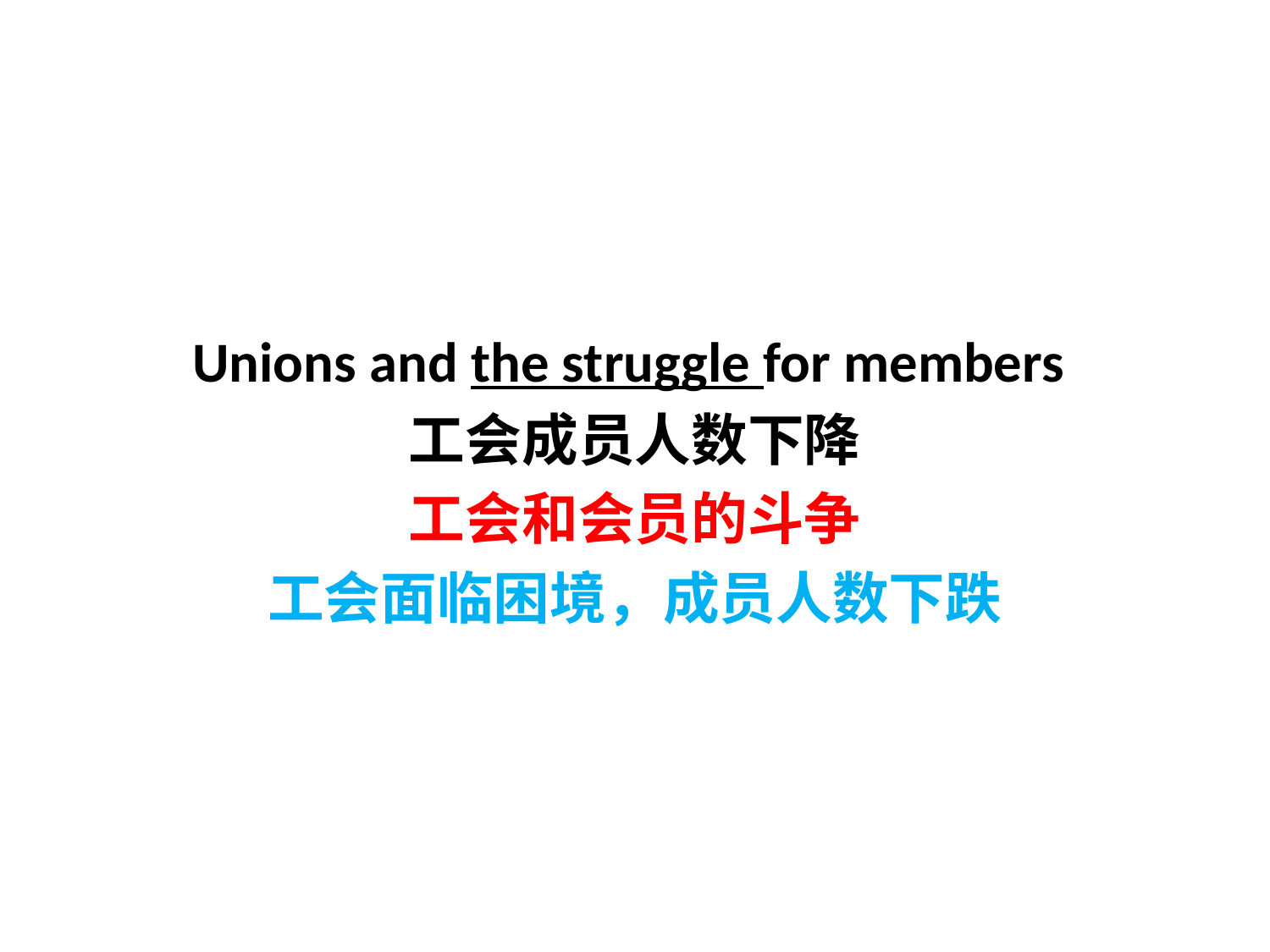

Unions and the struggle for members
工会成员人数下降
工会和会员的斗争
工会面临困境，成员人数下跌